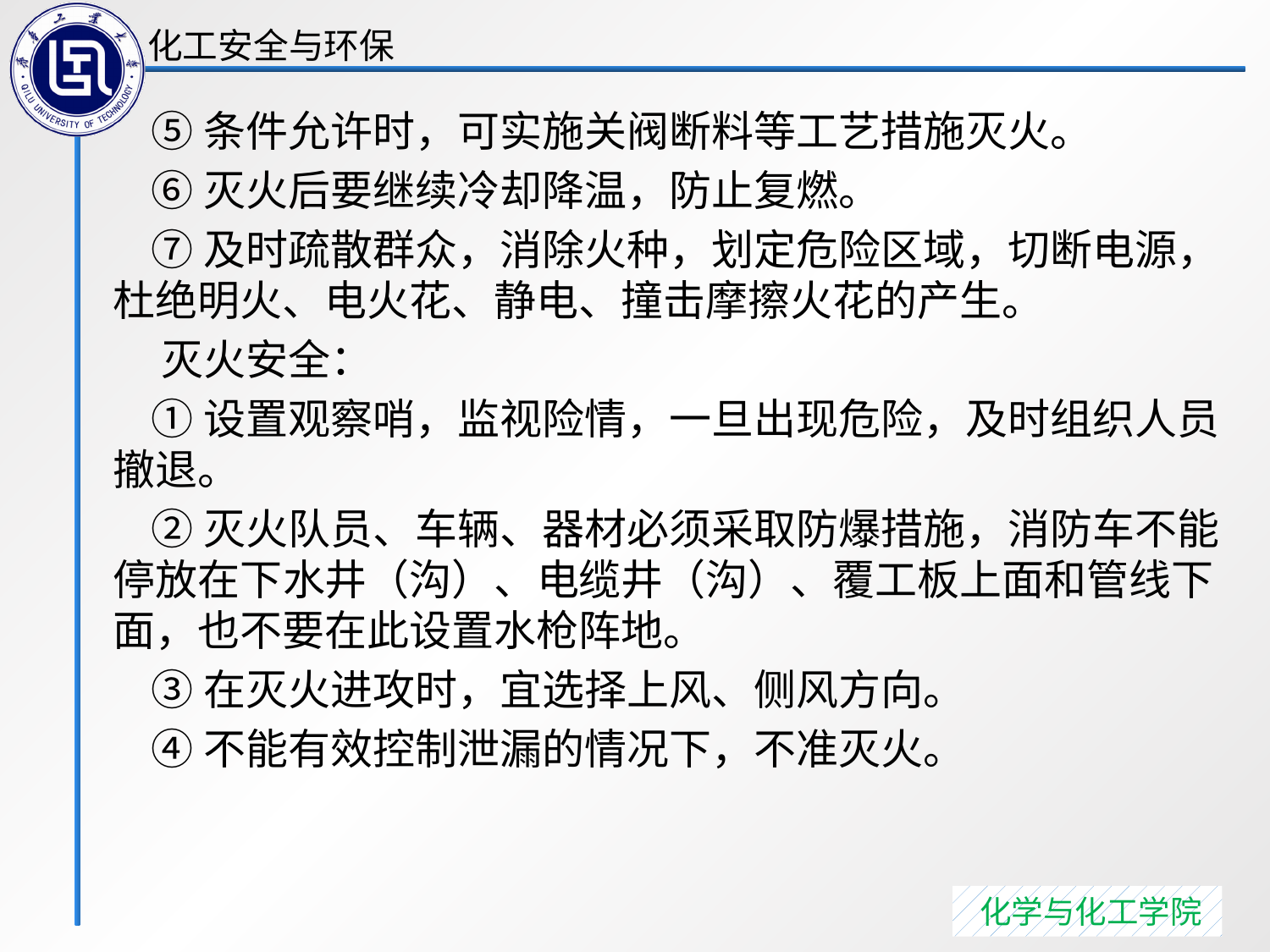

⑤条件允许时，可实施关阀断料等工艺措施灭火。
    ⑥灭火后要继续冷却降温，防止复燃。
    ⑦及时疏散群众，消除火种，划定危险区域，切断电源，杜绝明火、电火花、静电、撞击摩擦火花的产生。
    灭火安全：
    ①设置观察哨，监视险情，一旦出现危险，及时组织人员撤退。
    ②灭火队员、车辆、器材必须采取防爆措施，消防车不能停放在下水井（沟）、电缆井（沟）、覆工板上面和管线下面，也不要在此设置水枪阵地。
    ③在灭火进攻时，宜选择上风、侧风方向。
    ④不能有效控制泄漏的情况下，不准灭火。